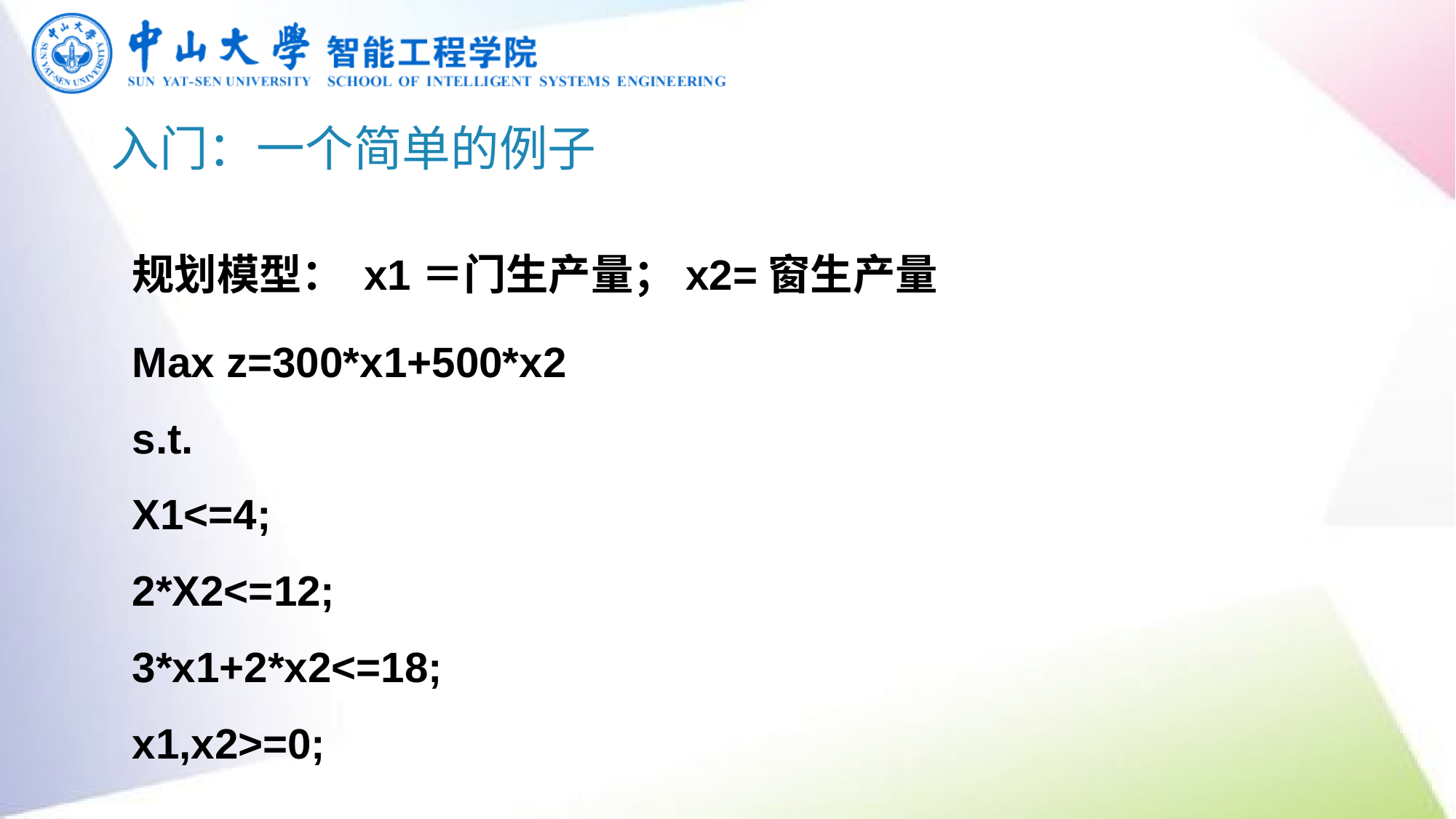

# 入门：一个简单的例子
规划模型： x1＝门生产量；x2=窗生产量
Max z=300*x1+500*x2
s.t.
X1<=4;
2*X2<=12;
3*x1+2*x2<=18;
x1,x2>=0;